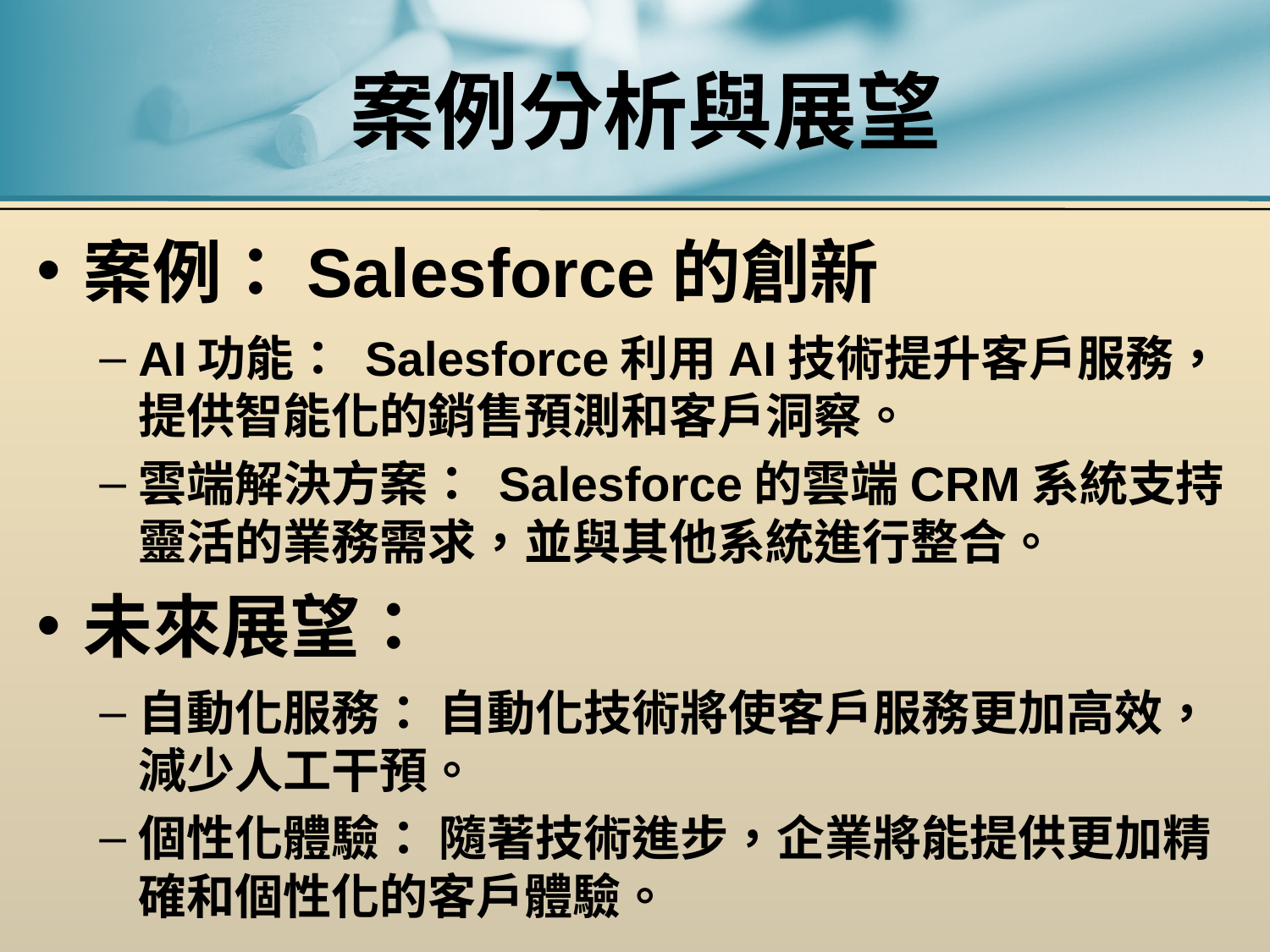

# 案例分析與展望
案例：Salesforce的創新
AI功能： Salesforce利用AI技術提升客戶服務，提供智能化的銷售預測和客戶洞察。
雲端解決方案： Salesforce的雲端CRM系統支持靈活的業務需求，並與其他系統進行整合。
未來展望：
自動化服務： 自動化技術將使客戶服務更加高效，減少人工干預。
個性化體驗： 隨著技術進步，企業將能提供更加精確和個性化的客戶體驗。